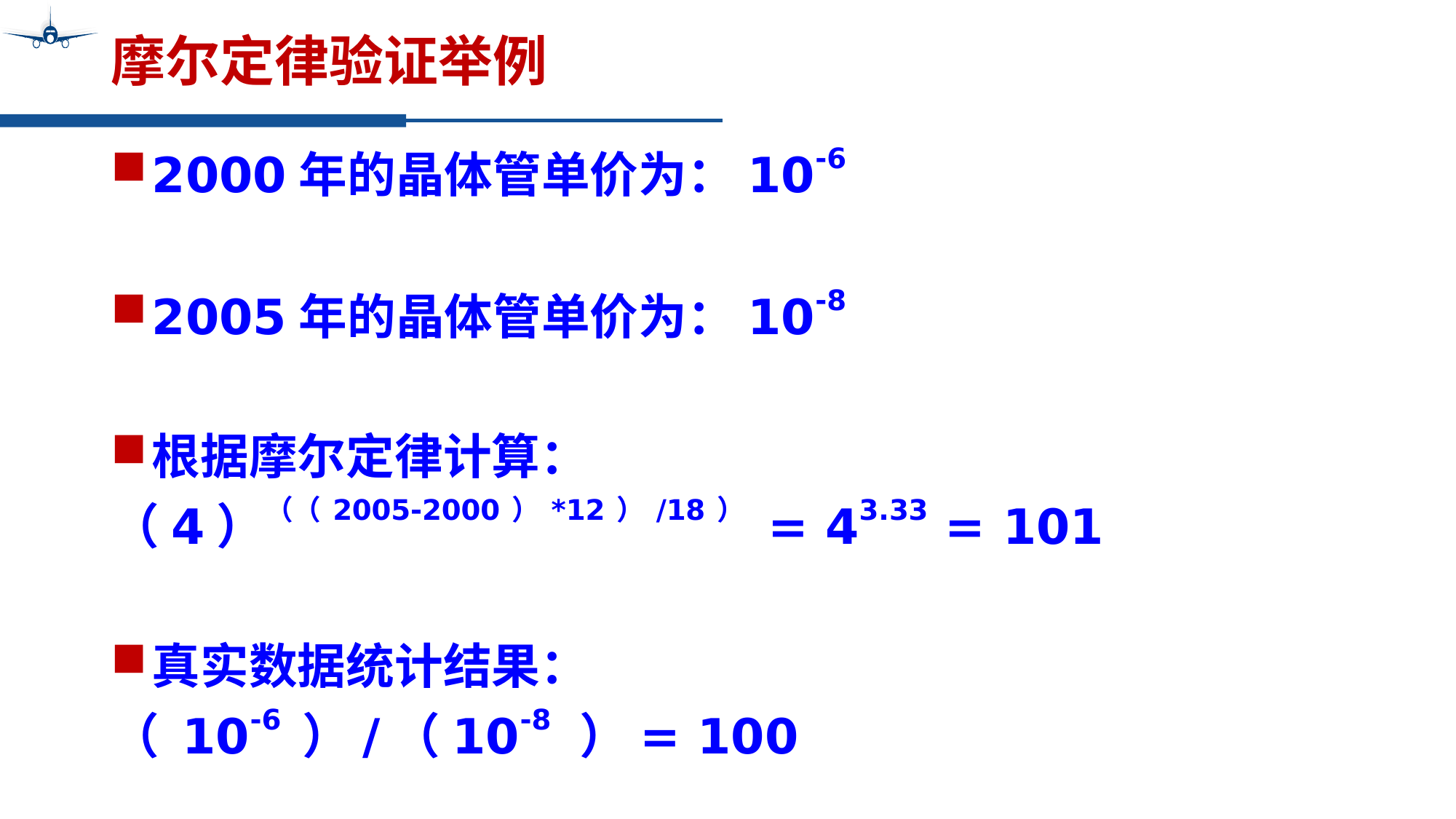

# 摩尔定律验证举例
2000年的晶体管单价为：10-6

2005年的晶体管单价为：10-8

根据摩尔定律计算：
（4）（（2005-2000）*12）/18） = 43.33 = 101

真实数据统计结果：
（ 10-6 ）/（10-8 ）= 100